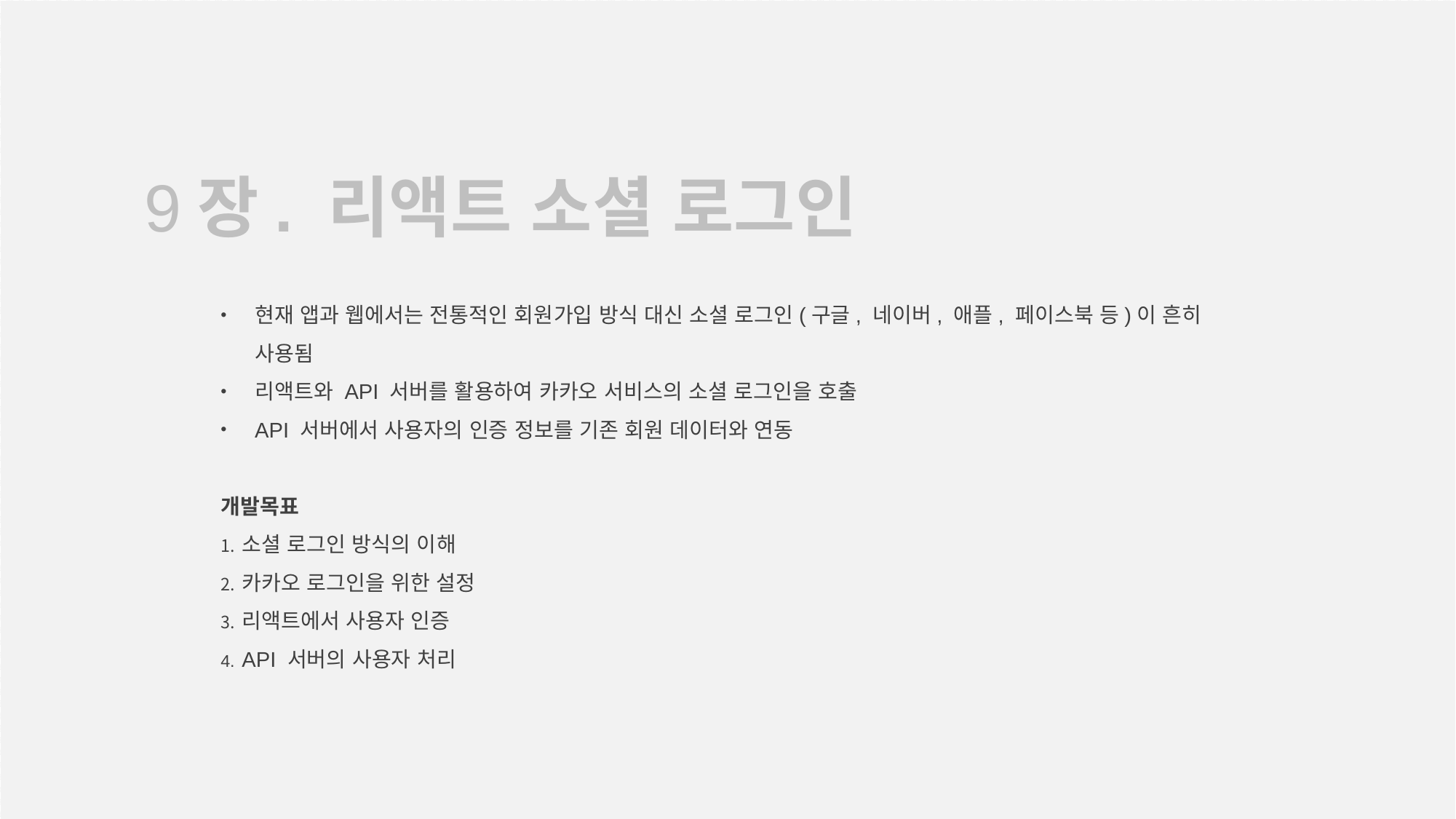

# 9장. 리액트 소셜 로그인
현재 앱과 웹에서는 전통적인 회원가입 방식 대신 소셜 로그인(구글, 네이버, 애플, 페이스북 등)이 흔히 사용됨
리액트와 API 서버를 활용하여 카카오 서비스의 소셜 로그인을 호출
API 서버에서 사용자의 인증 정보를 기존 회원 데이터와 연동

개발목표
소셜 로그인 방식의 이해
카카오 로그인을 위한 설정
리액트에서 사용자 인증
API 서버의 사용자 처리